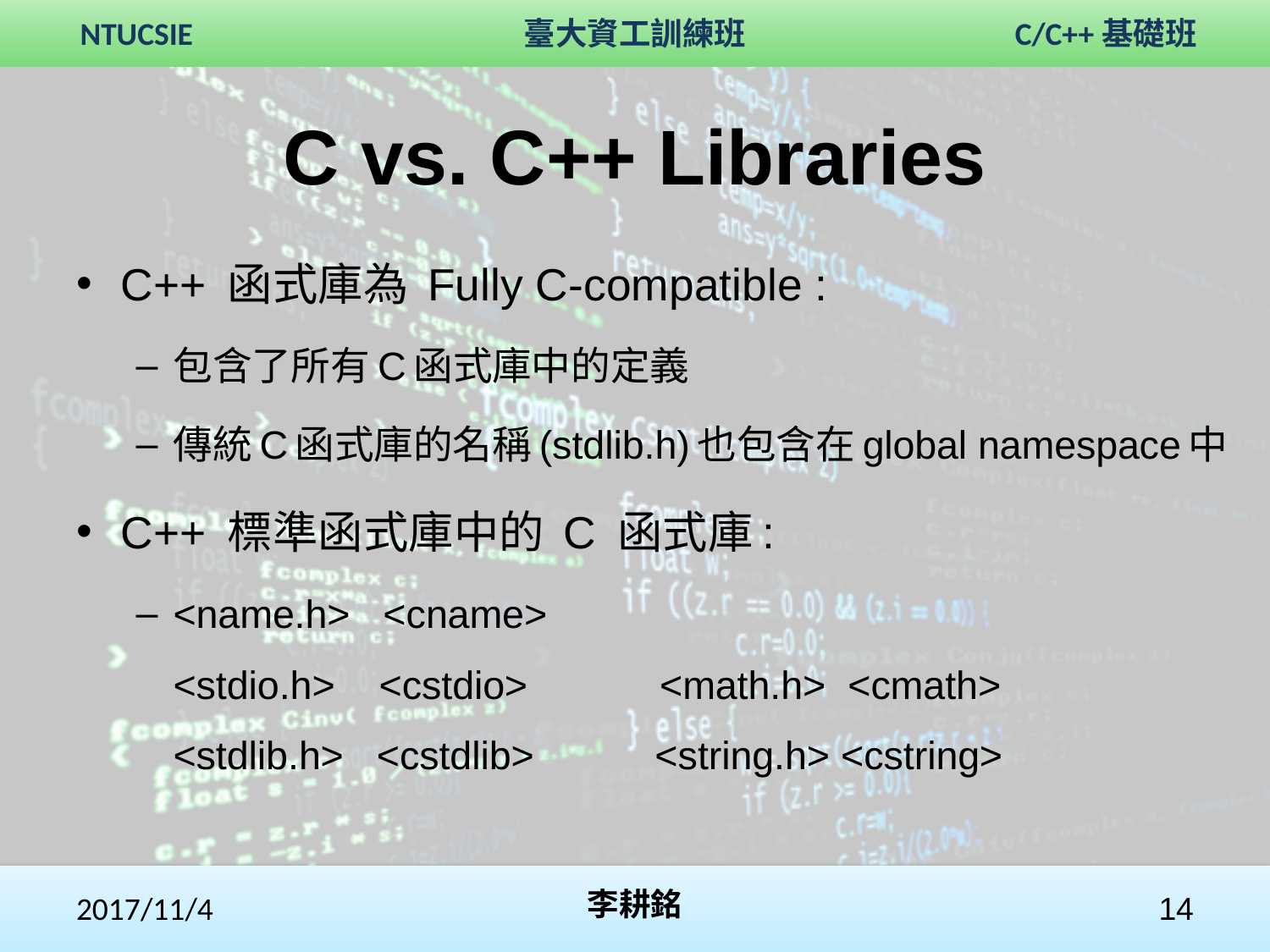

# C vs. C++ Libraries
C++ 函式庫為 Fully C-compatible :
包含了所有C函式庫中的定義
傳統C函式庫的名稱(stdlib.h)也包含在global namespace中
C++ 標準函式庫中的 C 函式庫:
<name.h>   <cname>
<stdio.h>    <cstdio>            <math.h>  <cmath>
<stdlib.h>   <cstdlib>           <string.h> <cstring>
2017/11/4
李耕銘
14